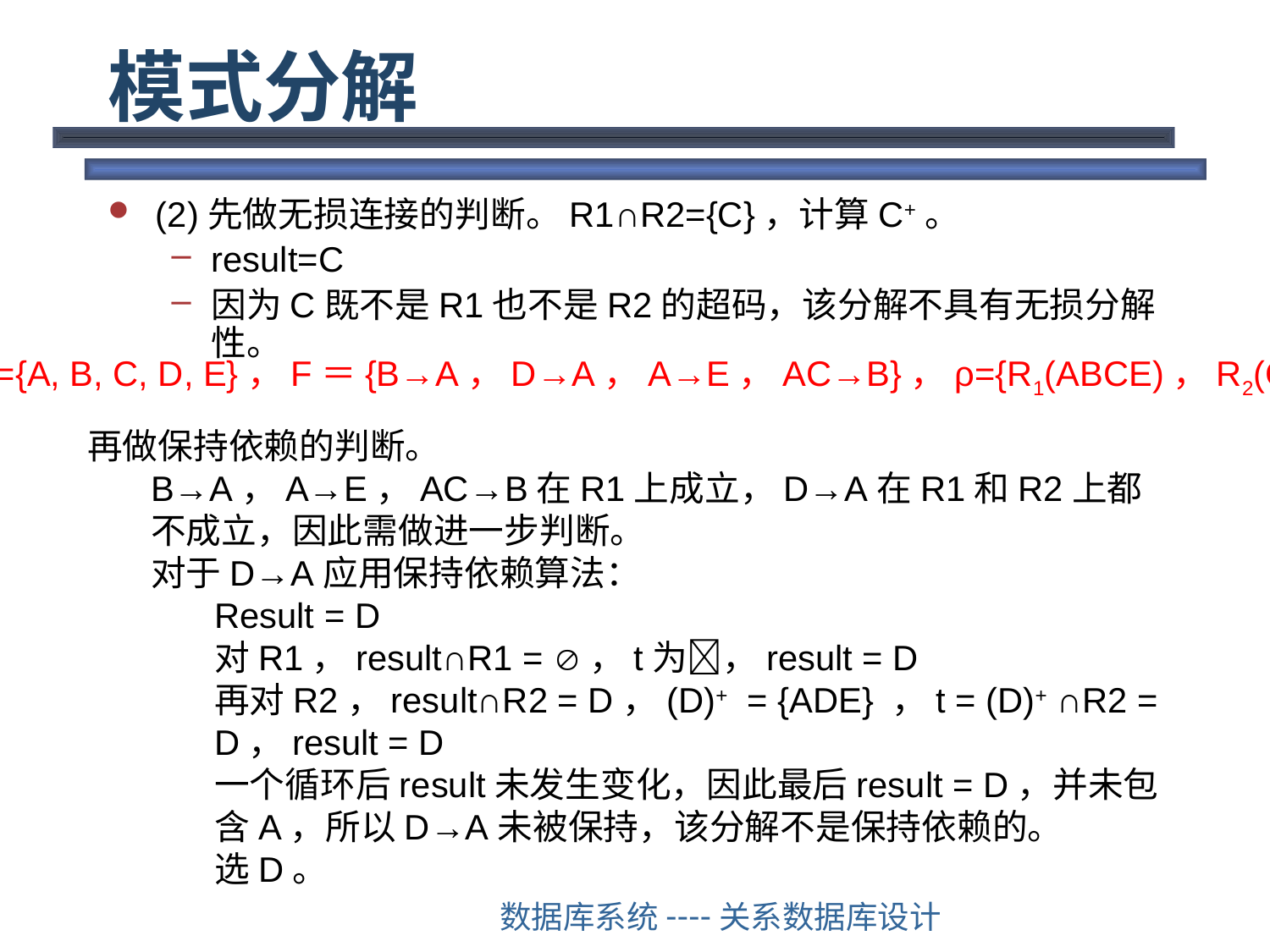

# 模式分解
(2)先做无损连接的判断。R1∩R2={C}，计算C+。
result=C
因为C既不是R1也不是R2的超码，该分解不具有无损分解性。
U={A, B, C, D, E}，F＝{B→A，D→A，A→E，AC→B}，ρ={R1(ABCE)，R2(CD)}
再做保持依赖的判断。
B→A，A→E，AC→B在R1上成立，D→A在R1和R2上都不成立，因此需做进一步判断。
对于D→A应用保持依赖算法：
Result = D
对R1，result∩R1 = ∅，t为∅，result = D
再对R2，result∩R2 = D，(D)+  = {ADE} ，t = (D)+ ∩R2 = D，result = D
一个循环后result未发生变化，因此最后result = D，并未包含A，所以D→A未被保持，该分解不是保持依赖的。
选D。
数据库系统----关系数据库设计